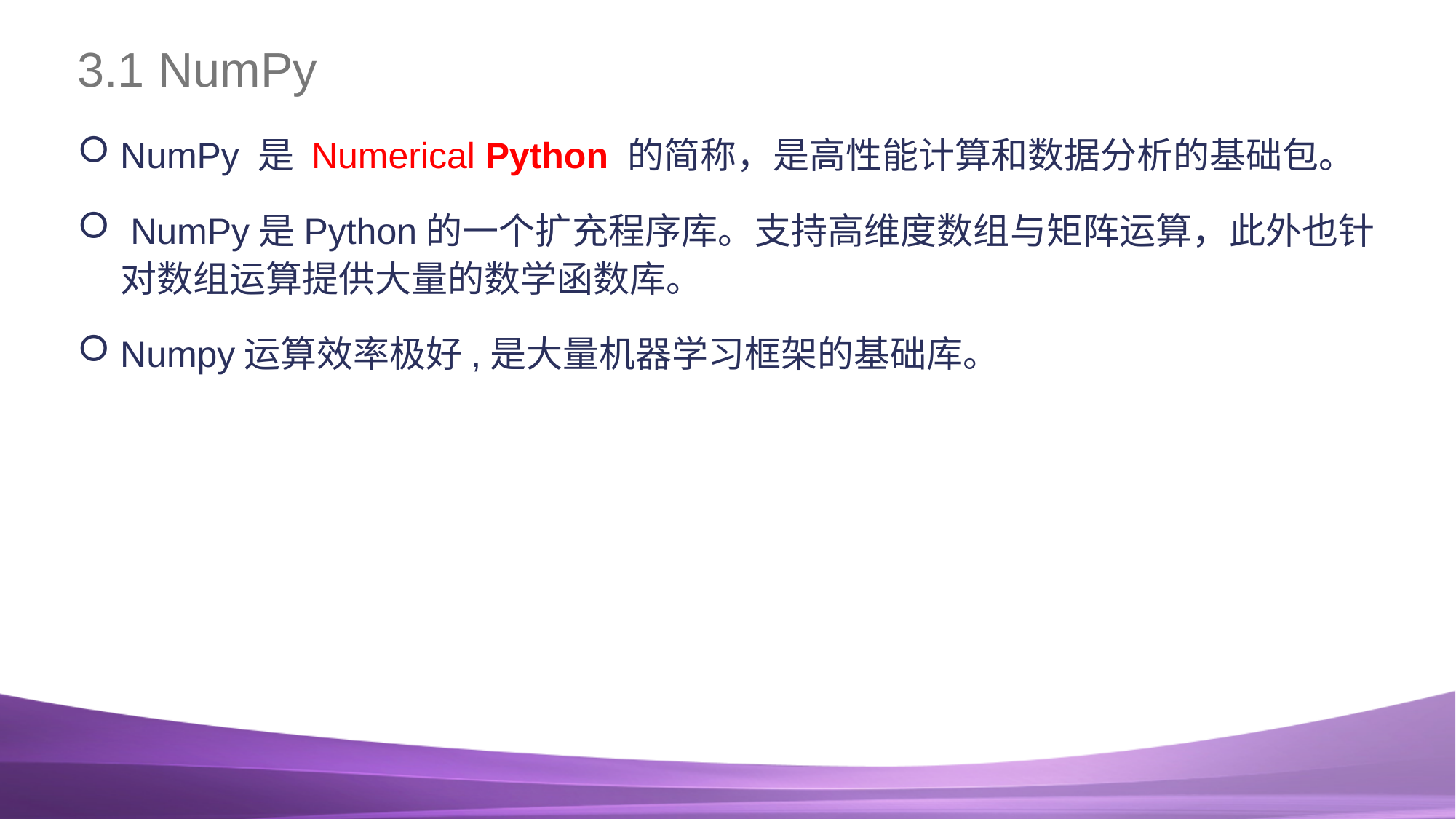

# 3.1 NumPy
NumPy 是 Numerical Python 的简称，是高性能计算和数据分析的基础包。
 NumPy是Python的一个扩充程序库。支持高维度数组与矩阵运算，此外也针对数组运算提供大量的数学函数库。
Numpy运算效率极好,是大量机器学习框架的基础库。